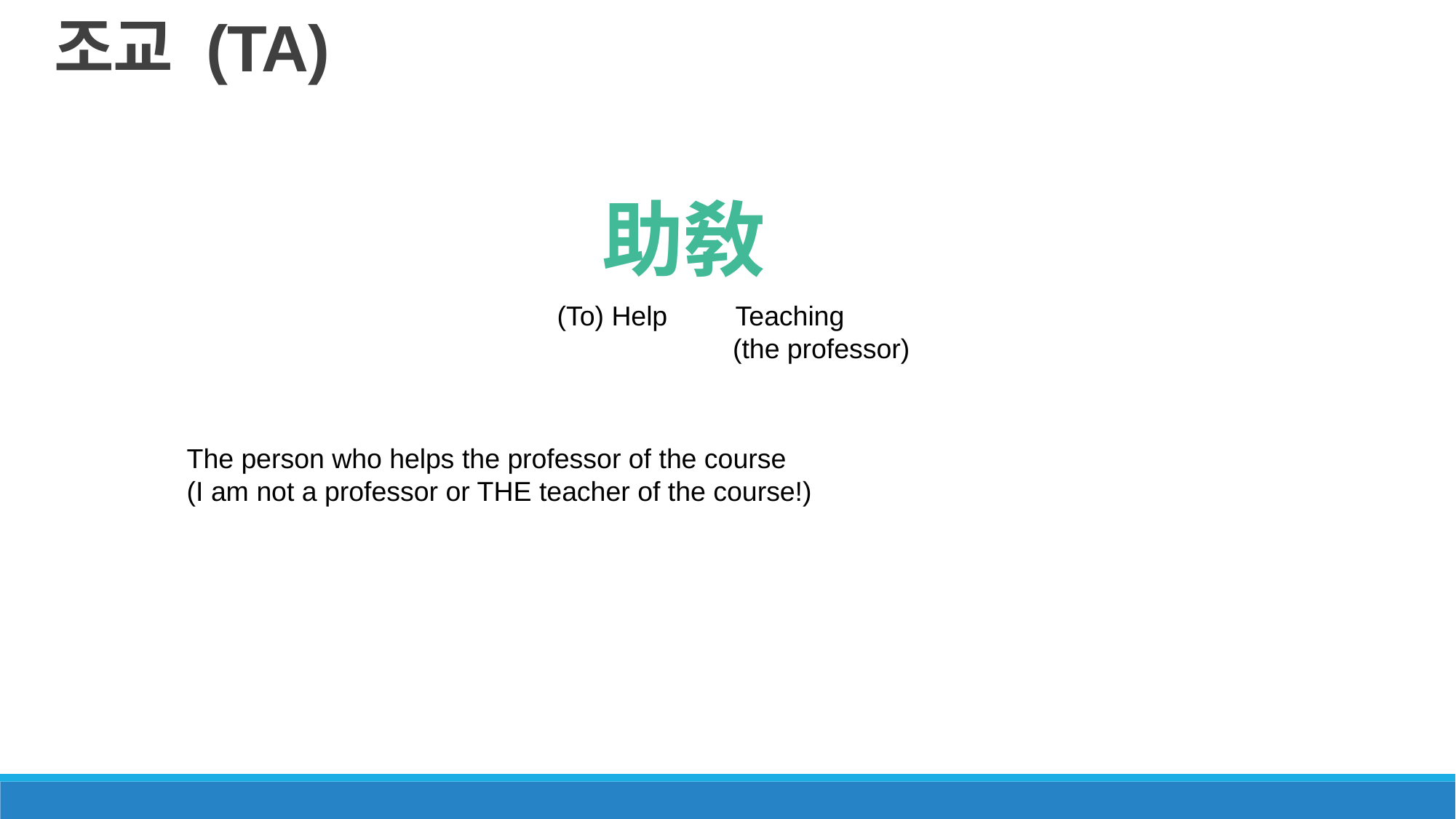

# 조교 (TA)
助敎
(To) Help         Teaching
                       (the professor)
The person who helps the professor of the course
(I am not a professor or THE teacher of the course!)